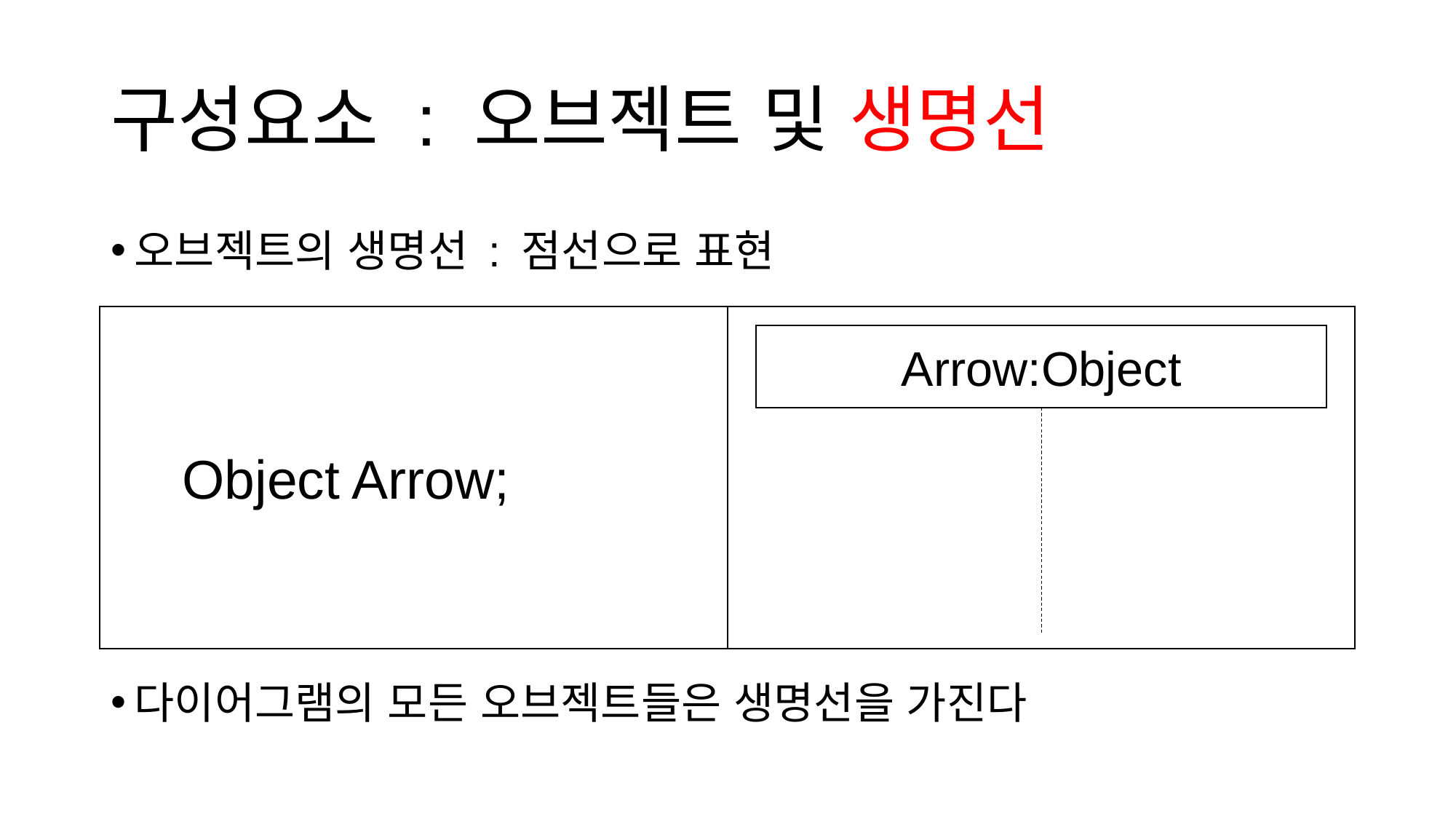

# 구성요소 : 오브젝트 및 생명선
오브젝트의 생명선 : 점선으로 표현

다이어그램의 모든 오브젝트들은 생명선을 가진다

Arrow:Object
Object Arrow;